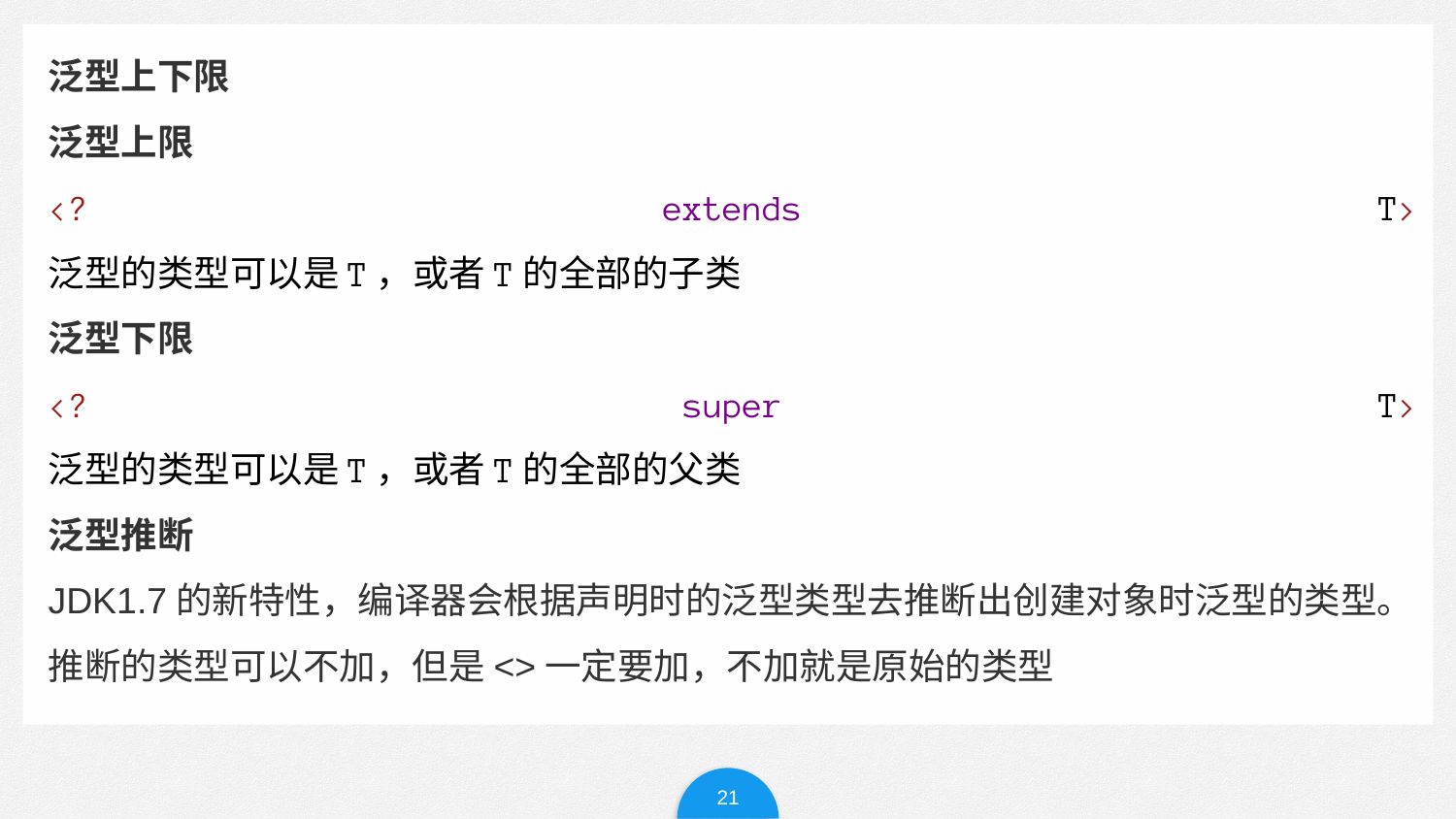

泛型上下限
泛型上限
<? extends T>
泛型的类型可以是T，或者T的全部的子类
泛型下限
<? super T>
泛型的类型可以是T，或者T的全部的父类
泛型推断
JDK1.7的新特性，编译器会根据声明时的泛型类型去推断出创建对象时泛型的类型。
推断的类型可以不加，但是<>一定要加，不加就是原始的类型
21